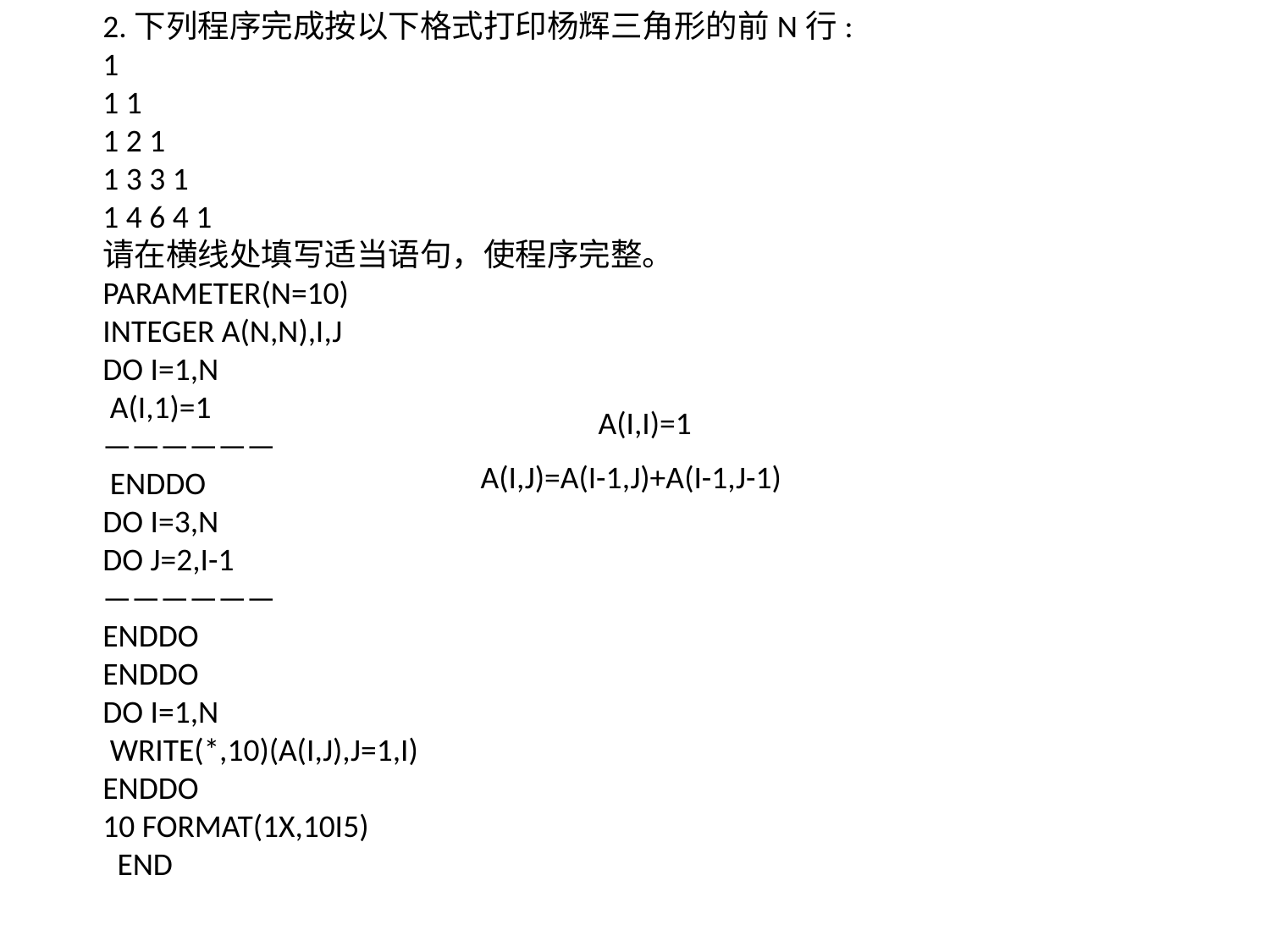

2.下列程序完成按以下格式打印杨辉三角形的前N行:
1
1 1
1 2 1
1 3 3 1
1 4 6 4 1
请在横线处填写适当语句，使程序完整。
PARAMETER(N=10)
INTEGER A(N,N),I,J
DO I=1,N
 A(I,1)=1
——————
 ENDDO
DO I=3,N
DO J=2,I-1
——————
ENDDO
ENDDO
DO I=1,N
 WRITE(*,10)(A(I,J),J=1,I)
ENDDO
10 FORMAT(1X,10I5)
  END

A(I,I)=1
A(I,J)=A(I-1,J)+A(I-1,J-1)